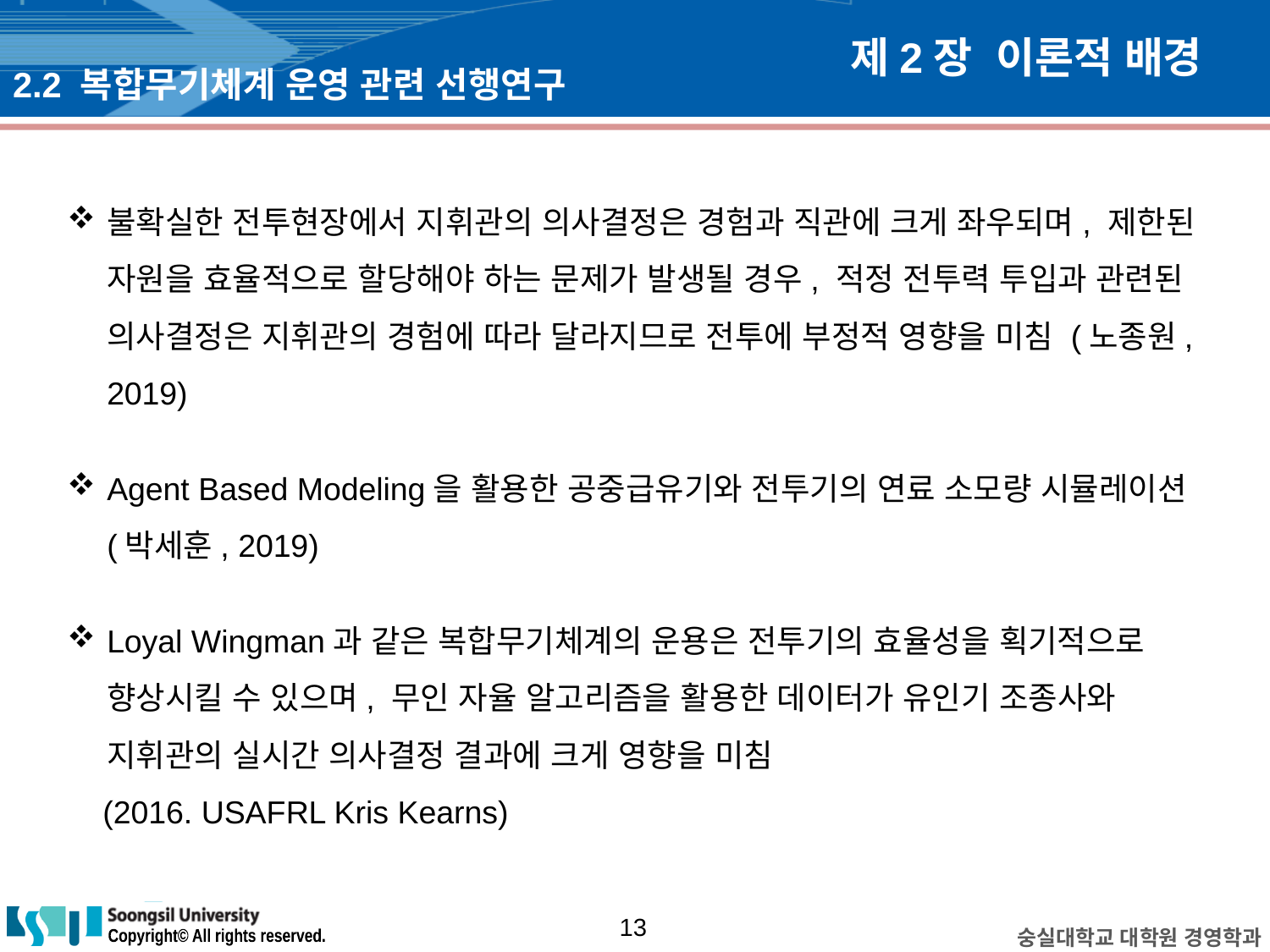

# 제2장  이론적 배경
2.2 복합무기체계 운영 관련 선행연구
불확실한 전투현장에서 지휘관의 의사결정은 경험과 직관에 크게 좌우되며, 제한된 자원을 효율적으로 할당해야 하는 문제가 발생될 경우, 적정 전투력 투입과 관련된 의사결정은 지휘관의 경험에 따라 달라지므로 전투에 부정적 영향을 미침 (노종원, 2019)

Agent Based Modeling을 활용한 공중급유기와 전투기의 연료 소모량 시뮬레이션 (박세훈, 2019)

Loyal Wingman과 같은 복합무기체계의 운용은 전투기의 효율성을 획기적으로 향상시킬 수 있으며, 무인 자율 알고리즘을 활용한 데이터가 유인기 조종사와 지휘관의 실시간 의사결정 결과에 크게 영향을 미침
    (2016. USAFRL Kris Kearns)